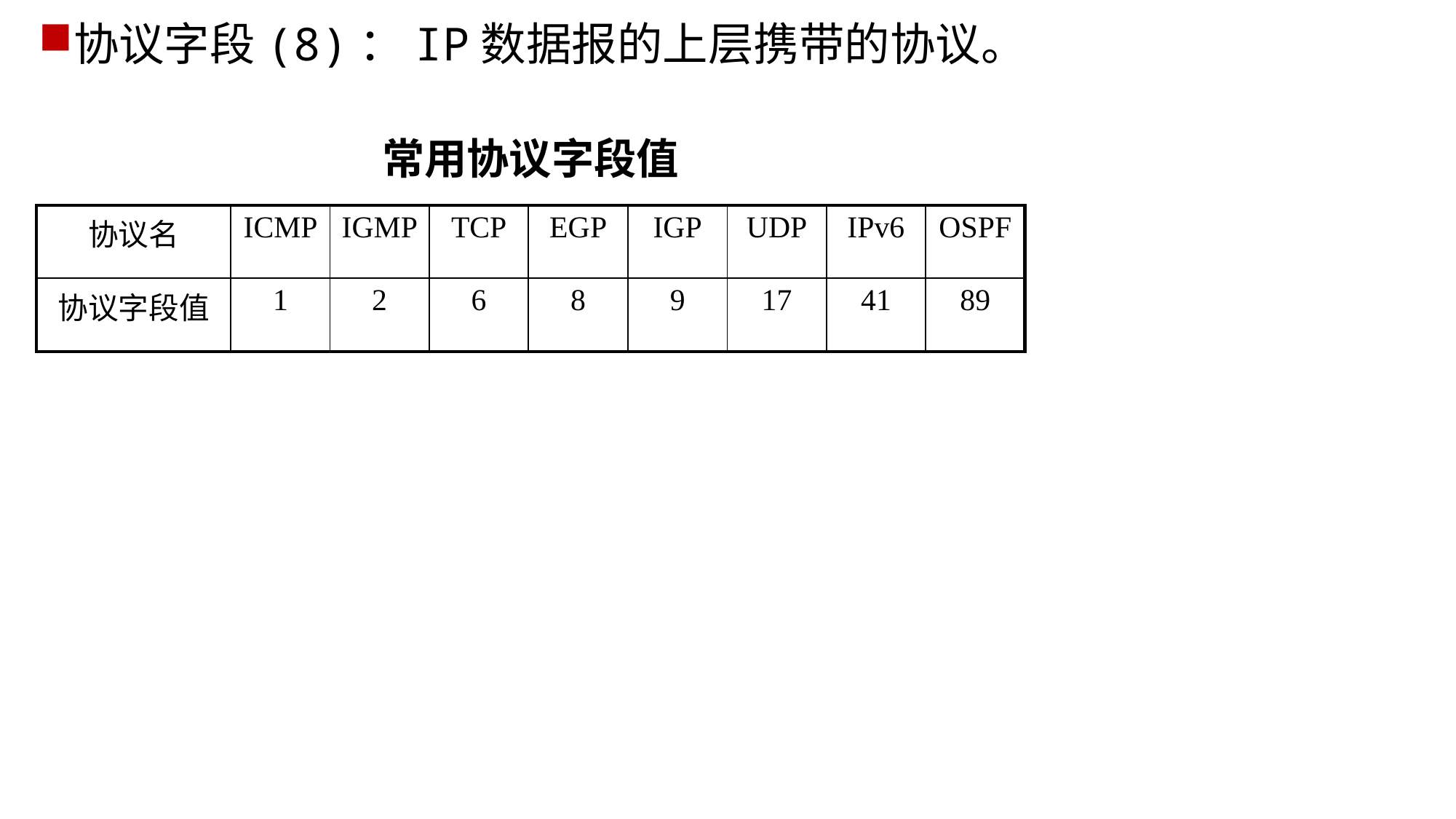

协议字段(8)：IP数据报的上层携带的协议。
| 常用协议字段值 |  |  |  |  |  |  |  |  |
| --- | --- | --- | --- | --- | --- | --- | --- | --- |
| 协议名 | ICMP | IGMP | TCP | EGP | IGP | UDP | IPv6 | OSPF |
| 协议字段值 | 1 | 2 | 6 | 8 | 9 | 17 | 41 | 89 |